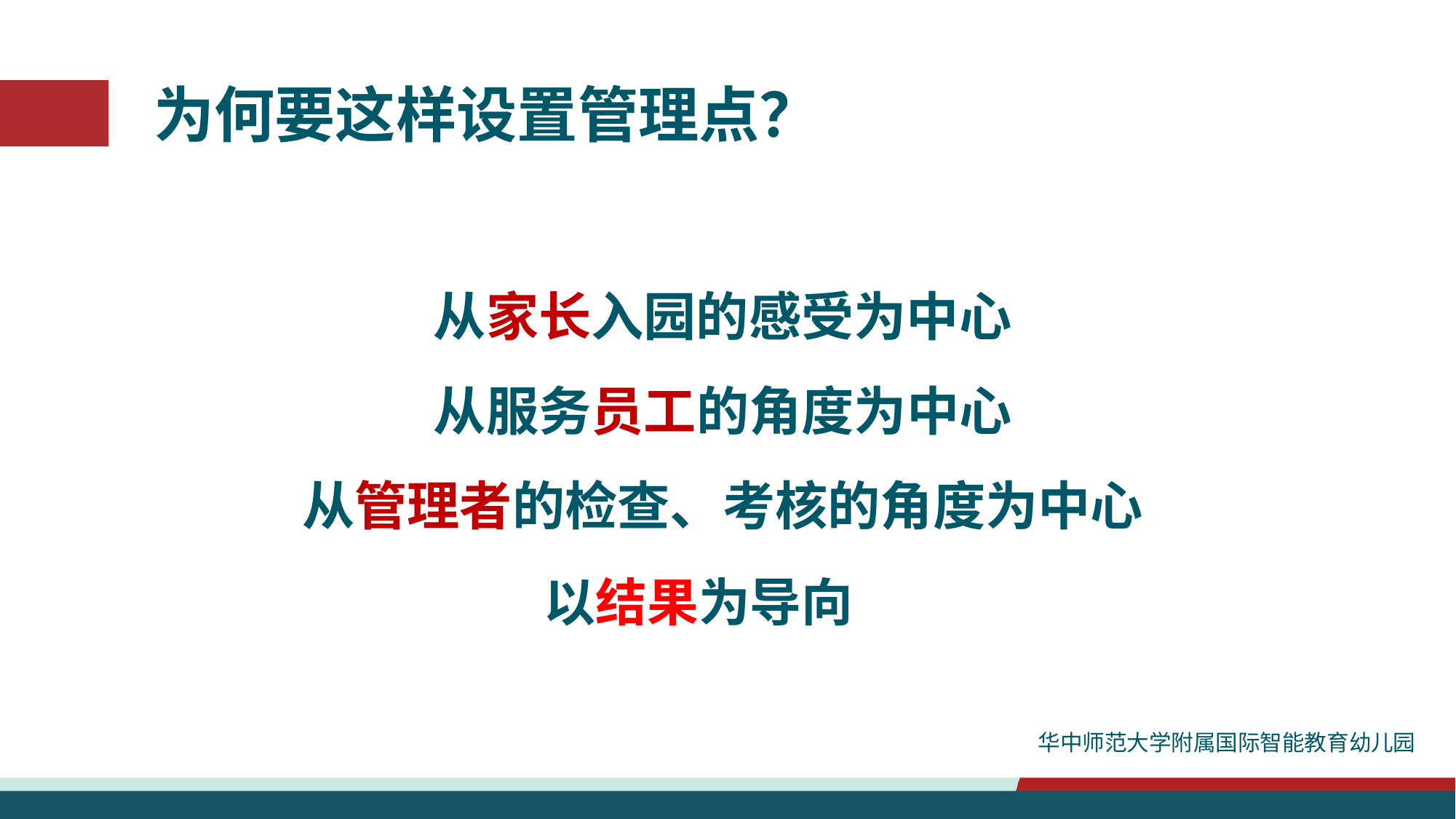

为何要这样设置管理点？

# 从家长入园的感受为中心 从服务员工的角度为中心 从管理者的检查、考核的角度为中心
以结果为导向